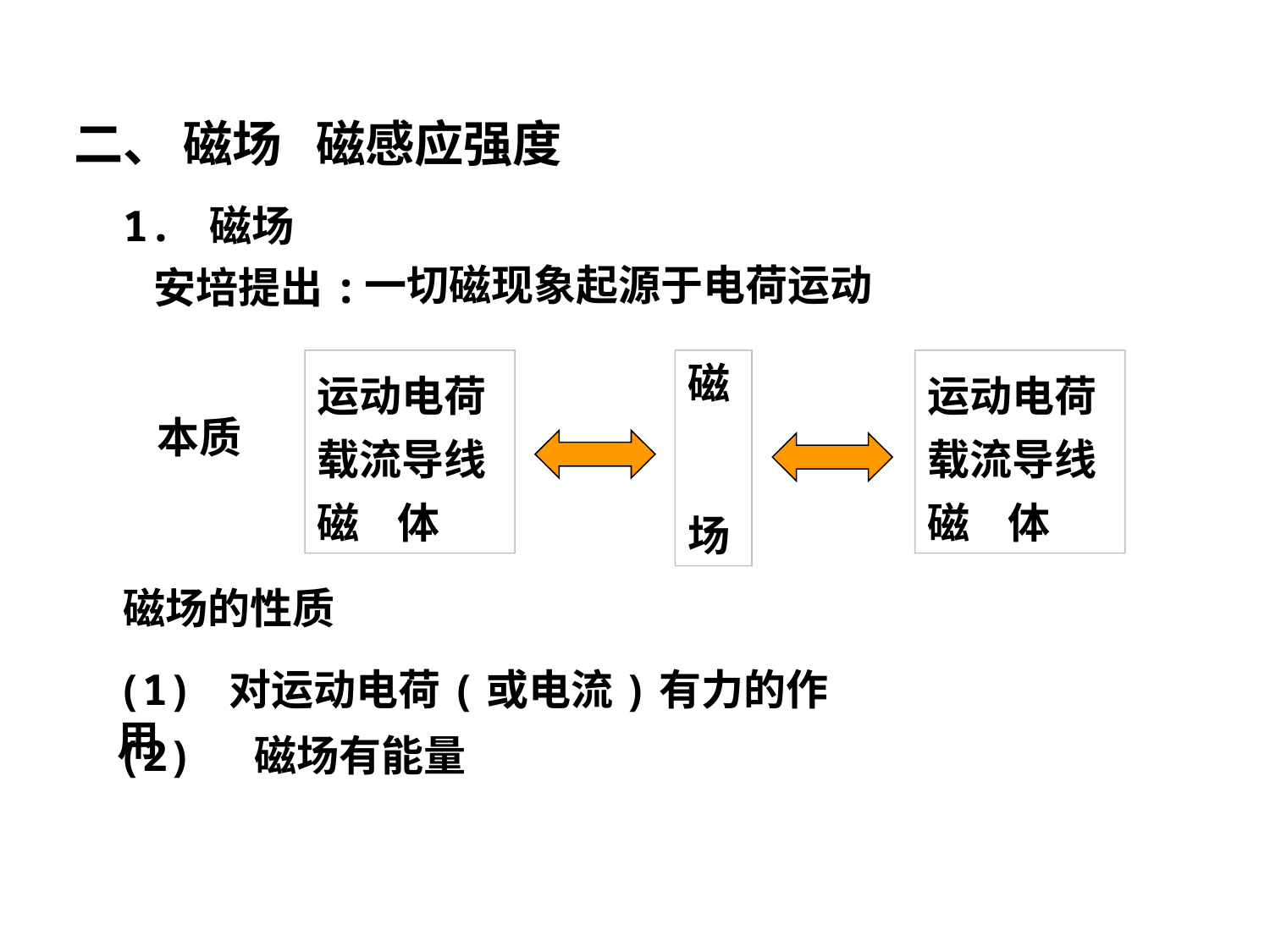

二、 磁场   磁感应强度
1. 磁场
一切磁现象起源于电荷运动
安培提出:
运动电荷
载流导线
磁    体
磁

场
运动电荷
载流导线
磁    体
本质

磁场的性质
(1) 对运动电荷(或电流)有力的作用
(2)  磁场有能量